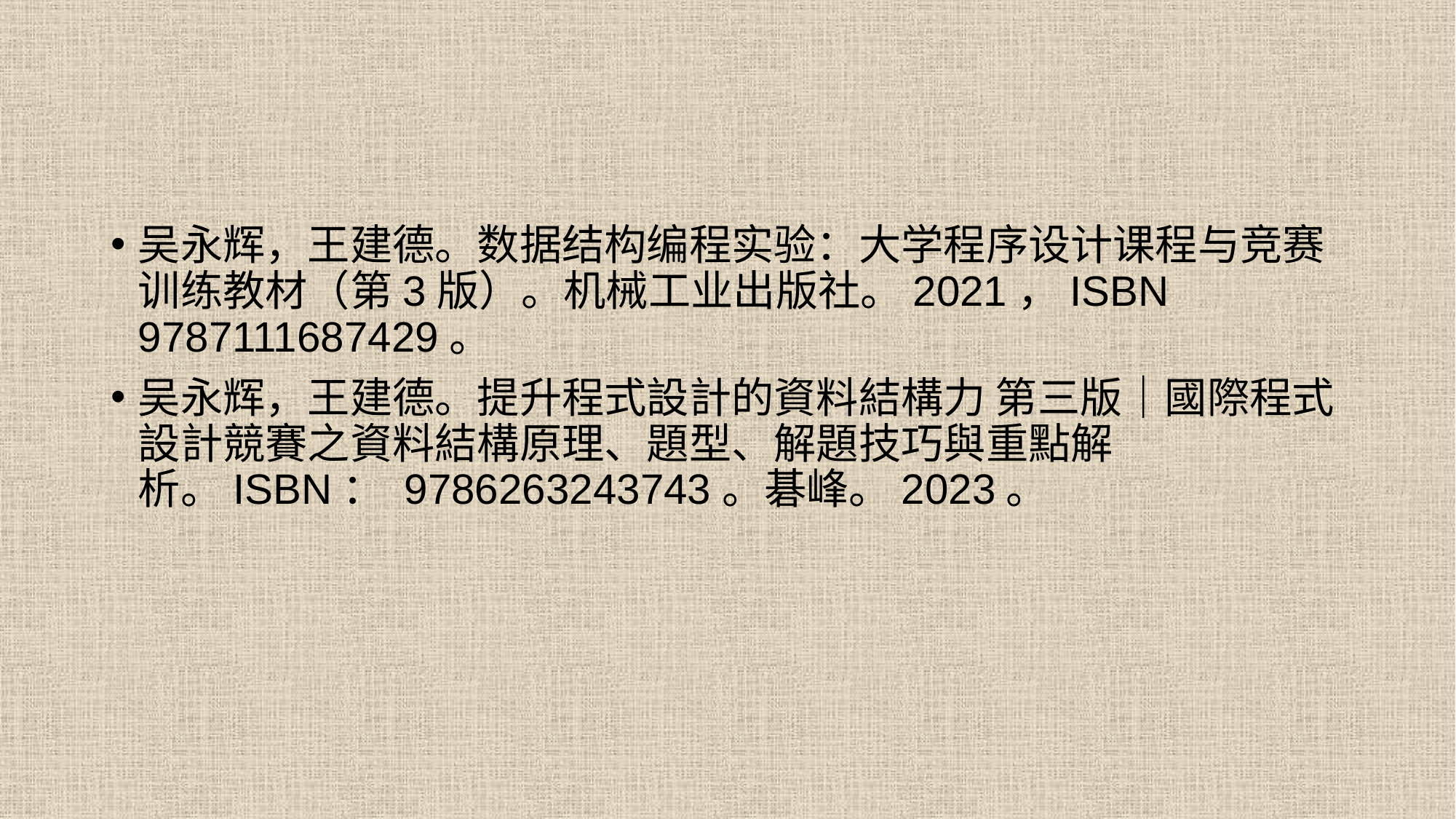

#
吴永辉，王建德。数据结构编程实验：大学程序设计课程与竞赛训练教材（第3版）。机械工业出版社。2021，ISBN 9787111687429。
吴永辉，王建德。提升程式設計的資料結構力 第三版｜國際程式設計競賽之資料結構原理、題型、解題技巧與重點解析。ISBN： 9786263243743。碁峰。2023。